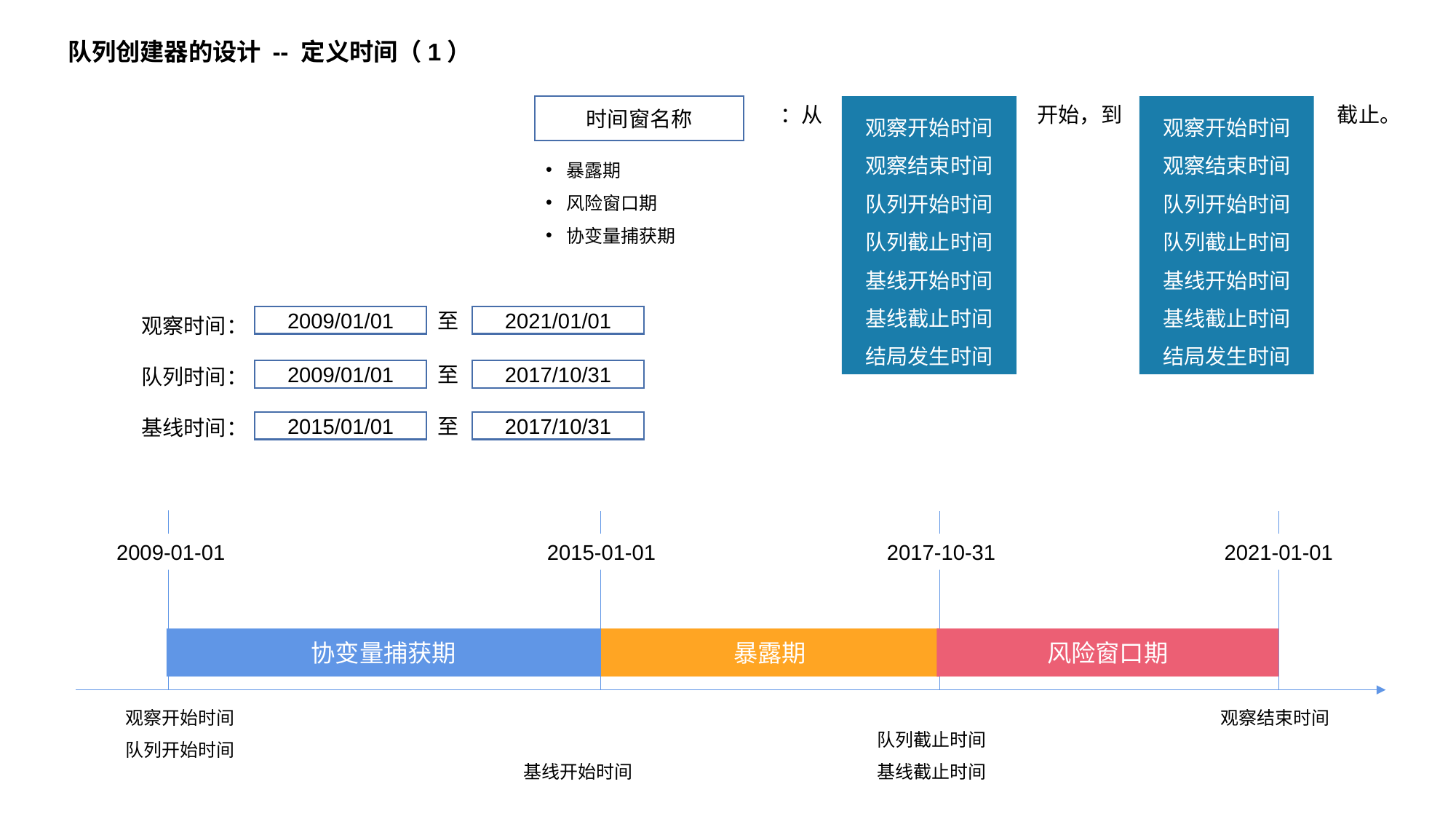

队列创建器的设计 -- 定义时间（1）
时间窗名称
：从
观察开始时间
观察结束时间
队列开始时间
队列截止时间
基线开始时间
基线截止时间
结局发生时间
开始，到
观察开始时间
观察结束时间
队列开始时间
队列截止时间
基线开始时间
基线截止时间
结局发生时间
截止。
暴露期
风险窗口期
协变量捕获期
观察时间：
队列时间：
基线时间：
至
2009/01/01
2021/01/01
至
2009/01/01
2017/10/31
至
2015/01/01
2017/10/31
协变量捕获期
暴露期
风险窗口期
观察开始时间
队列开始时间

基线开始时间

队列截止时间
基线截止时间
观察结束时间
2009-01-01
2015-01-01
2017-10-31
2021-01-01